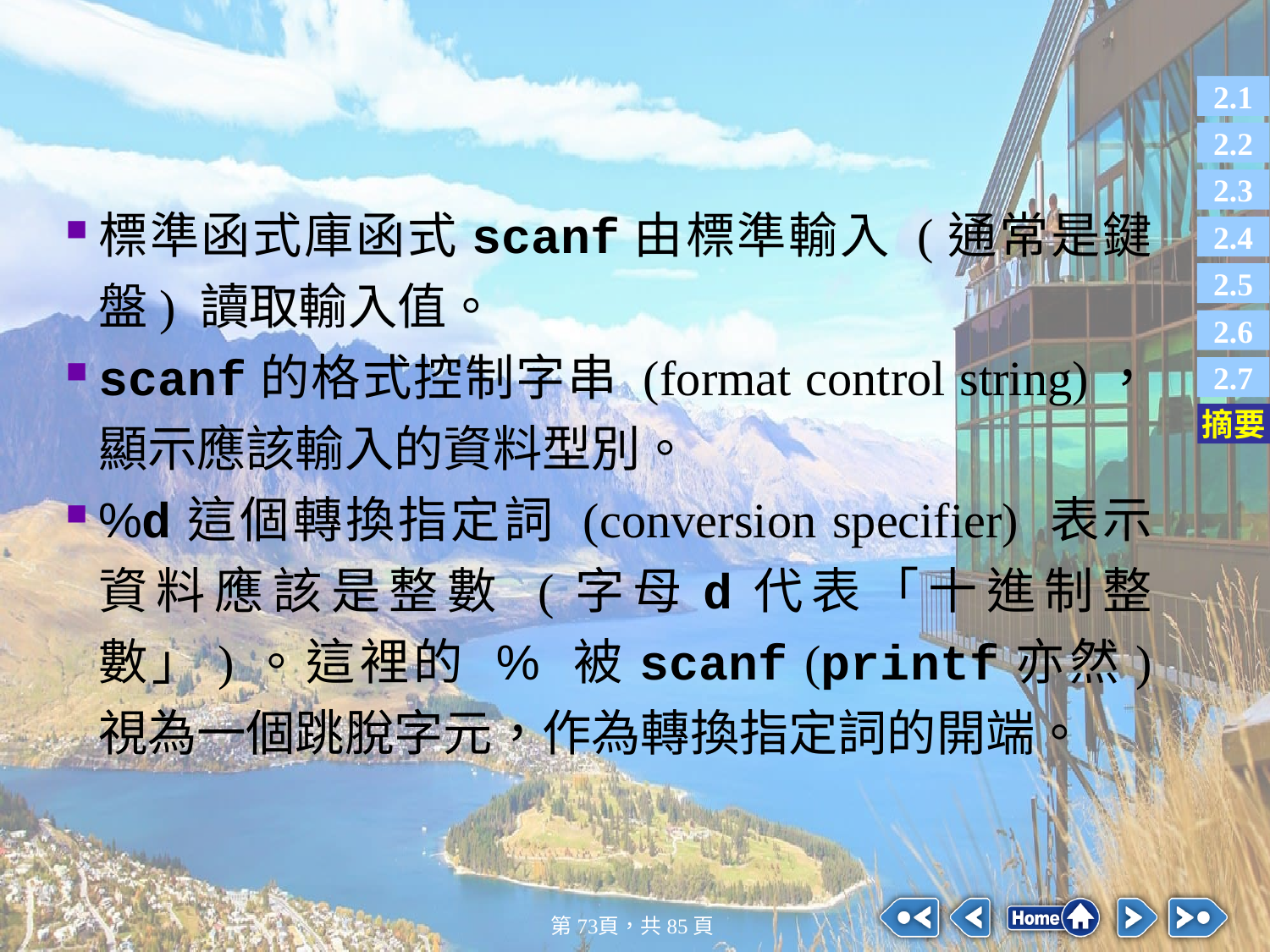

#
標準函式庫函式scanf由標準輸入 (通常是鍵盤) 讀取輸入值。
scanf的格式控制字串 (format control string)，顯示應該輸入的資料型別。
%d這個轉換指定詞 (conversion specifier) 表示資料應該是整數 (字母d代表「十進制整數」)。這裡的 % 被scanf (printf亦然) 視為一個跳脫字元，作為轉換指定詞的開端。